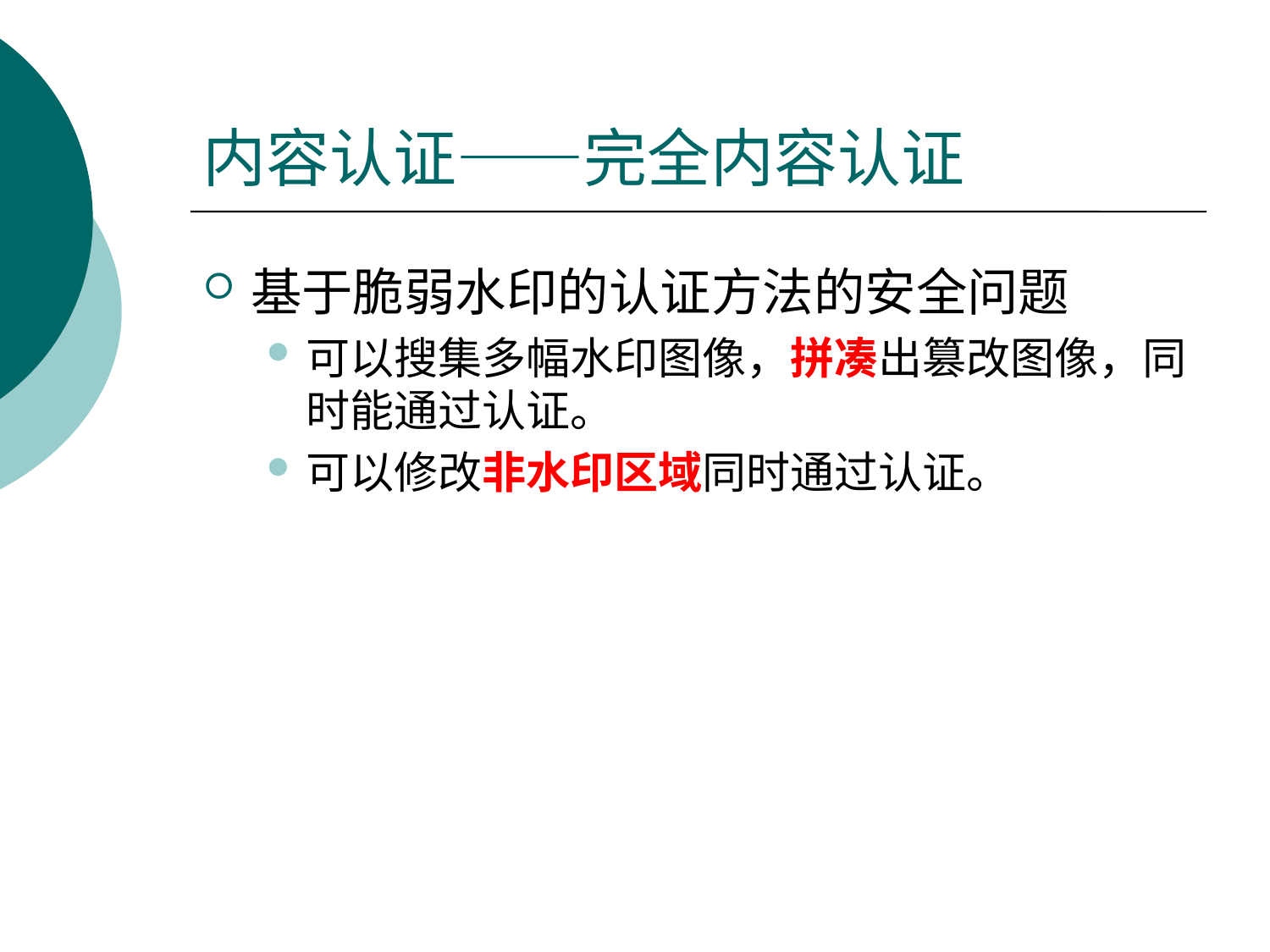

# 内容认证——完全内容认证
基于脆弱水印的认证方法的安全问题
可以搜集多幅水印图像，拼凑出篡改图像，同时能通过认证。
可以修改非水印区域同时通过认证。